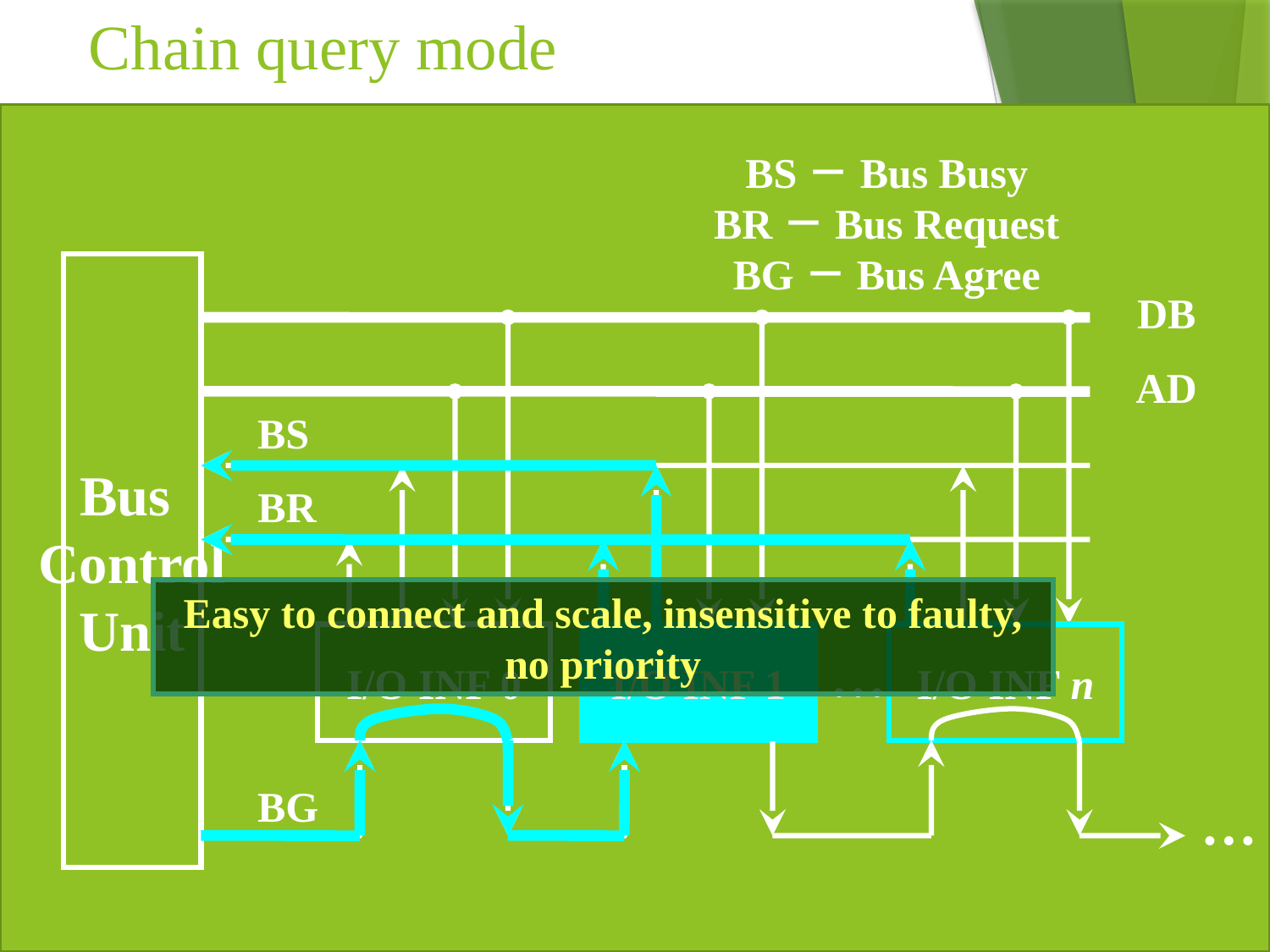

# Chain query mode

BS  －Bus Busy
BR－Bus Request
BG－Bus Agree
DB
AD

Bus
Control
Unit

BS

BR

Easy to connect and scale, insensitive to faulty, no priority
I/O INF 0
I/O接口1
I/O INF 1
I/O INF n
…

BG
…